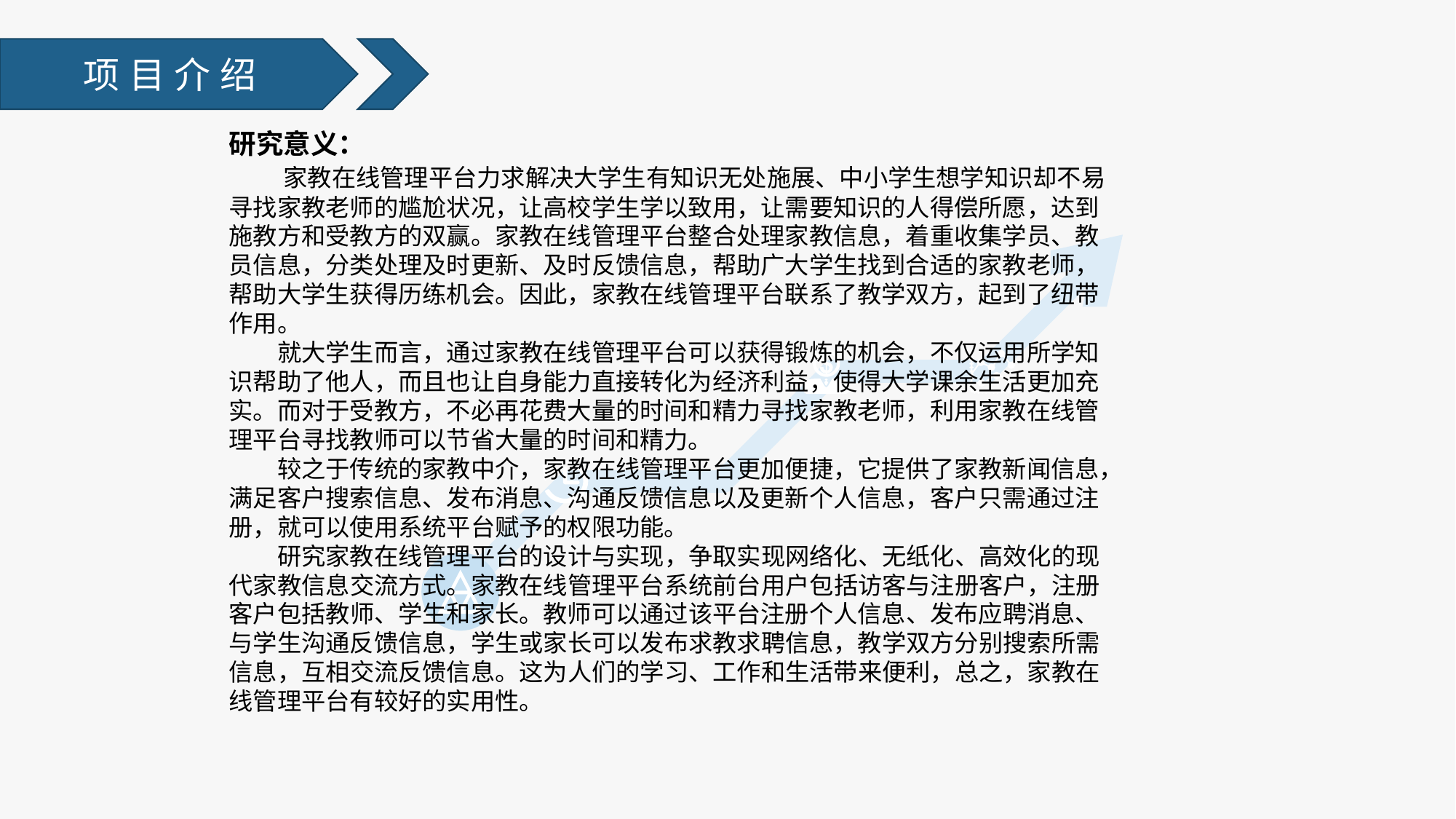

项目介绍

研究意义：
　　家教在线管理平台力求解决大学生有知识无处施展、中小学生想学知识却不易寻找家教老师的尴尬状况，让高校学生学以致用，让需要知识的人得偿所愿，达到施教方和受教方的双赢。家教在线管理平台整合处理家教信息，着重收集学员、教员信息，分类处理及时更新、及时反馈信息，帮助广大学生找到合适的家教老师，帮助大学生获得历练机会。因此，家教在线管理平台联系了教学双方，起到了纽带作用。
　　就大学生而言，通过家教在线管理平台可以获得锻炼的机会，不仅运用所学知识帮助了他人，而且也让自身能力直接转化为经济利益，使得大学课余生活更加充实。而对于受教方，不必再花费大量的时间和精力寻找家教老师，利用家教在线管理平台寻找教师可以节省大量的时间和精力。
　　较之于传统的家教中介，家教在线管理平台更加便捷，它提供了家教新闻信息，满足客户搜索信息、发布消息、沟通反馈信息以及更新个人信息，客户只需通过注册，就可以使用系统平台赋予的权限功能。
　　研究家教在线管理平台的设计与实现，争取实现网络化、无纸化、高效化的现代家教信息交流方式。家教在线管理平台系统前台用户包括访客与注册客户，注册客户包括教师、学生和家长。教师可以通过该平台注册个人信息、发布应聘消息、与学生沟通反馈信息，学生或家长可以发布求教求聘信息，教学双方分别搜索所需信息，互相交流反馈信息。这为人们的学习、工作和生活带来便利，总之，家教在线管理平台有较好的实用性。